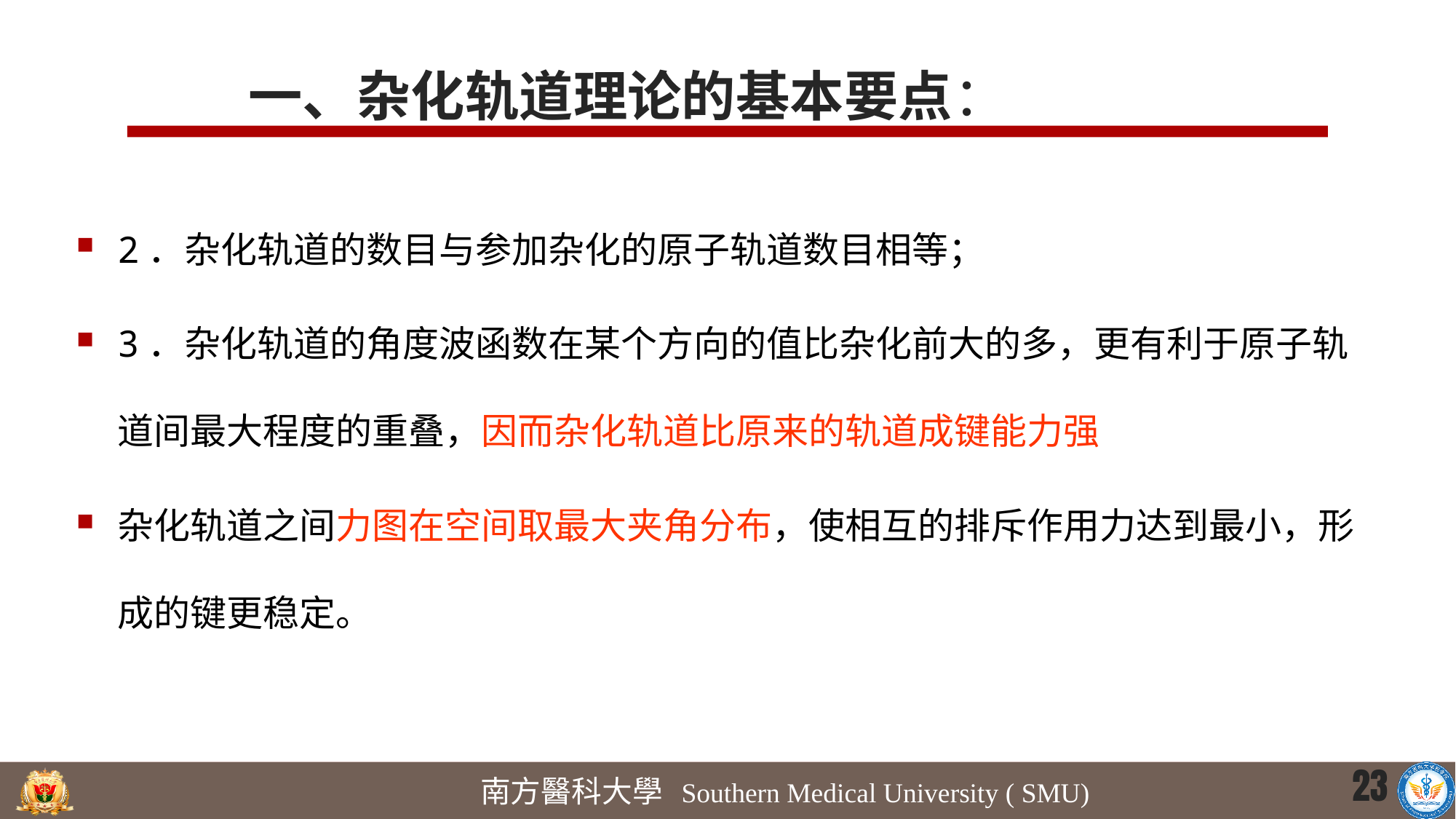

一、杂化轨道理论的基本要点：
2．杂化轨道的数目与参加杂化的原子轨道数目相等；
3．杂化轨道的角度波函数在某个方向的值比杂化前大的多，更有利于原子轨道间最大程度的重叠，因而杂化轨道比原来的轨道成键能力强
杂化轨道之间力图在空间取最大夹角分布，使相互的排斥作用力达到最小，形成的键更稳定。

23